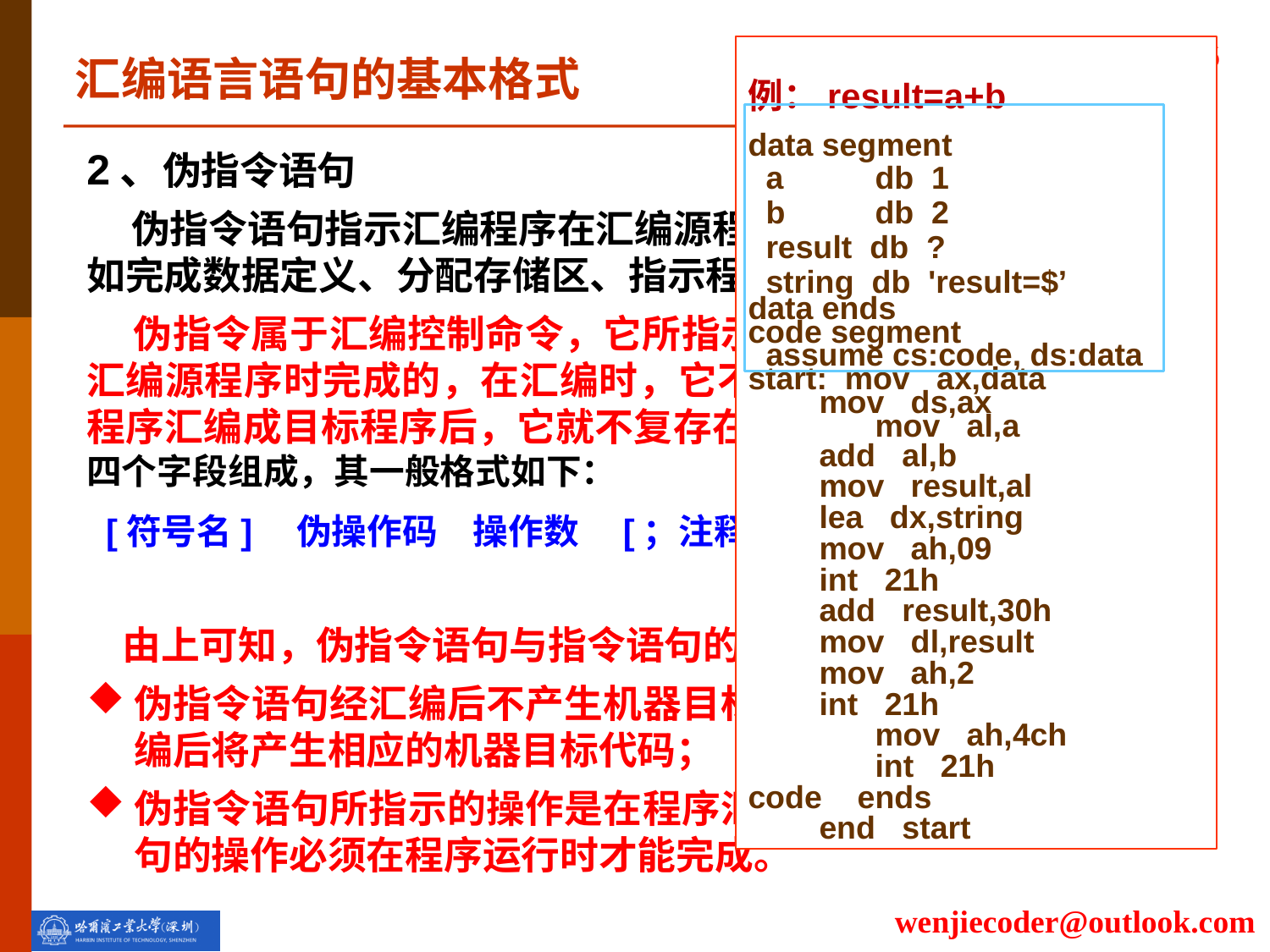

例：result=a+b

data segment
  a	db  1
  b	db  2
  result  db  ?
  string  db  'result=$’
data ends
code segment
  assume cs:code, ds:data
start:  mov   ax,data
        mov   ds,ax
	mov   al,a
        add   al,b
        mov   result,al
        lea   dx,string
        mov   ah,09
        int   21h
        add   result,30h
        mov   dl,result
        mov   ah,2
        int   21h
    	mov   ah,4ch
    	int   21h
code    ends
        end   start
汇编语言语句的基本格式

2、伪指令语句
    伪指令语句指示汇编程序在汇编源程序时完成某些工作，比如完成数据定义、分配存储区、指示程序结束等。
    伪指令属于汇编控制命令，它所指示的操作是由汇编程序在汇编源程序时完成的，在汇编时，它不产生目标代码，在将源程序汇编成目标程序后，它就不复存在了。一条伪指令语句也由四个字段组成，其一般格式如下：
  [符号名]　伪操作码　操作数　[；注释]

   由上可知，伪指令语句与指令语句的主要区别是：
伪指令语句经汇编后不产生机器目标代码，而指令语句经汇编后将产生相应的机器目标代码；
伪指令语句所指示的操作是在程序汇编时完成的，而指令语句的操作必须在程序运行时才能完成。